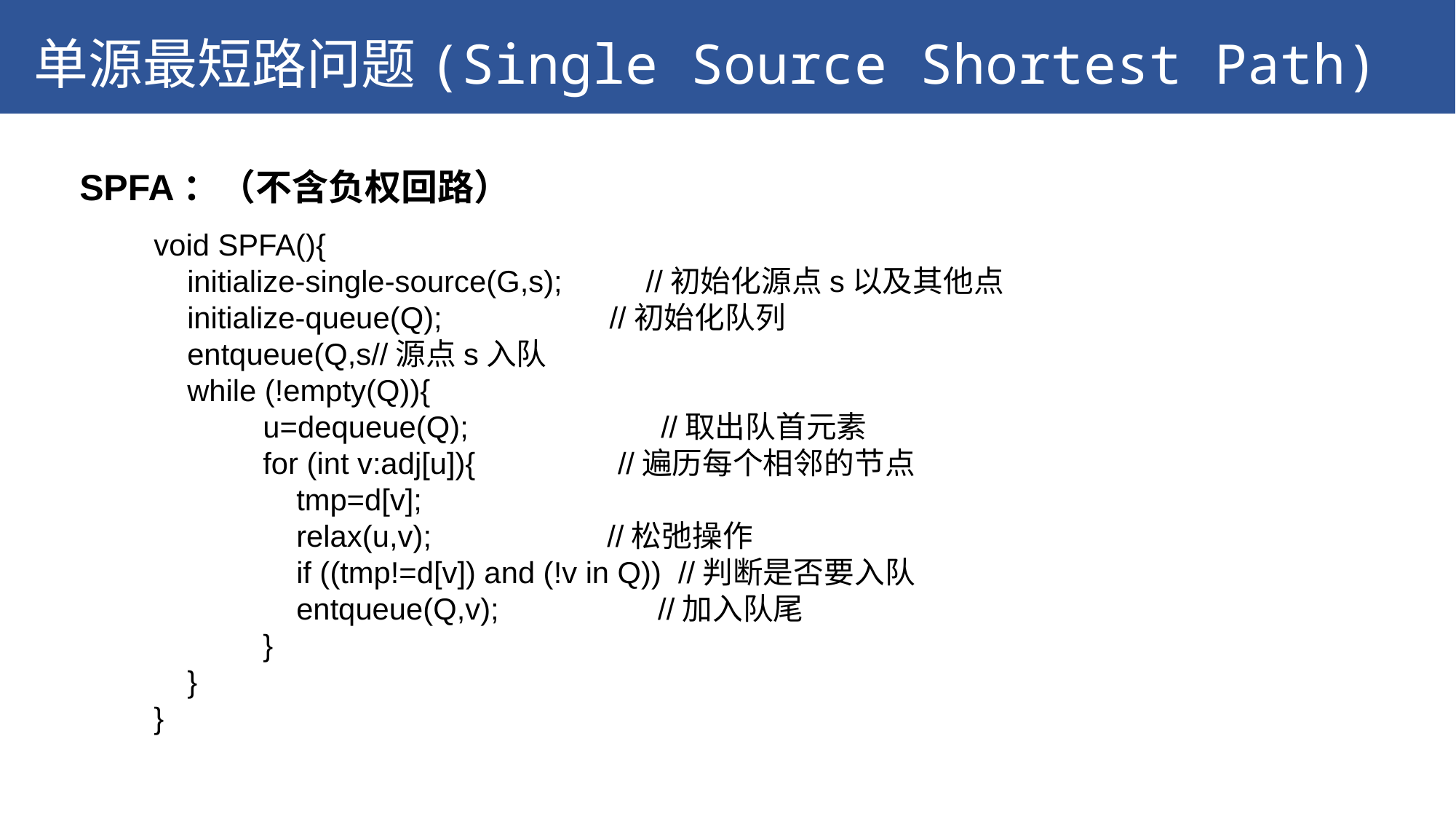

单源最短路问题(Single Source Shortest Path)
SPFA：（不含负权回路）
void SPFA(){
    initialize-single-source(G,s);          //初始化源点s以及其他点
    initialize-queue(Q);                    //初始化队列
    entqueue(Q,s//源点s入队
    while (!empty(Q)){
	u=dequeue(Q);                       //取出队首元素
	for (int v:adj[u]){                 //遍历每个相邻的节点
	    tmp=d[v];
	    relax(u,v);                     //松弛操作
	    if ((tmp!=d[v]) and (!v in Q))  //判断是否要入队
	    entqueue(Q,v);                   //加入队尾
	}
    }
}